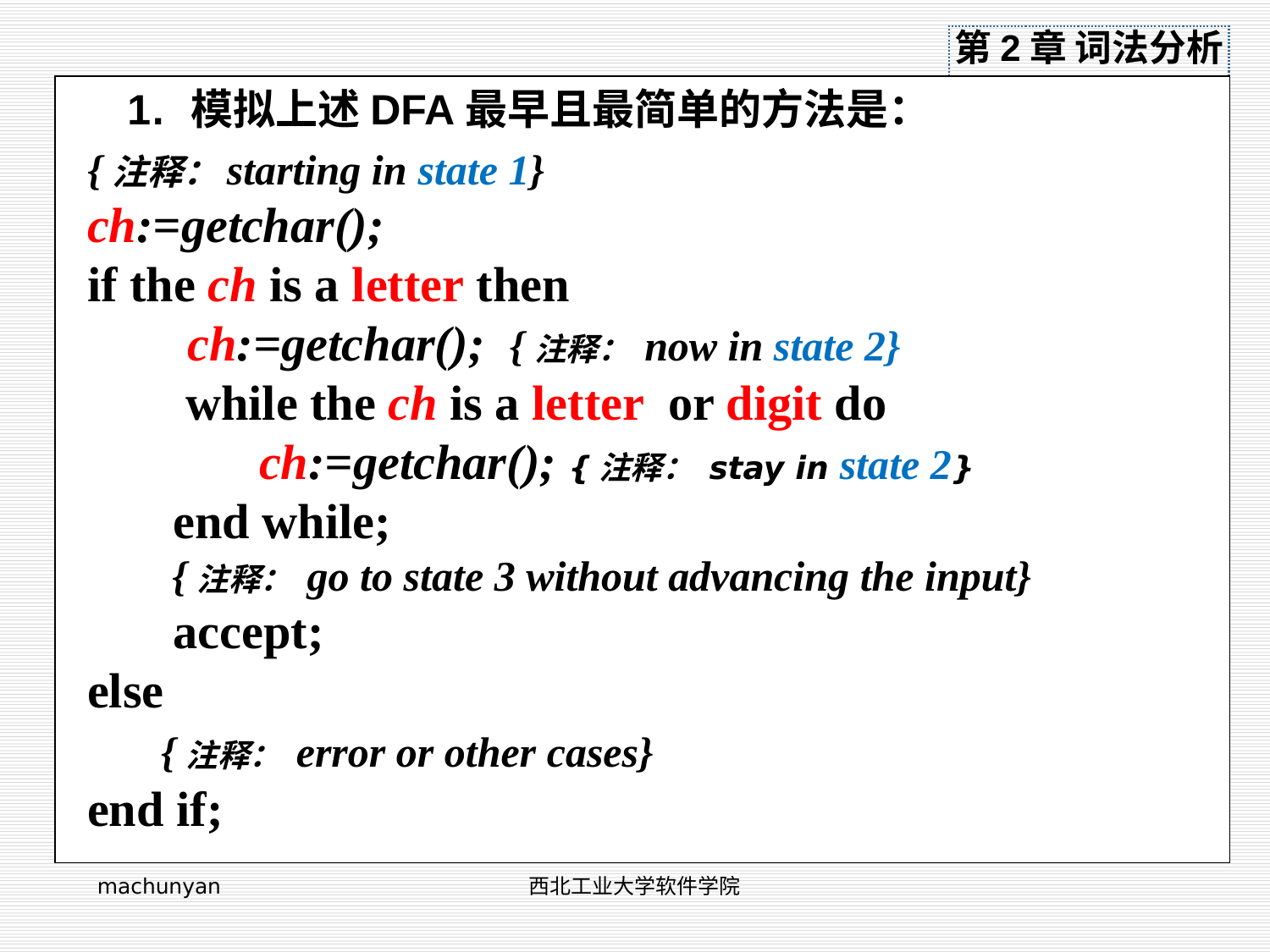

模拟上述DFA最早且最简单的方法是：
{注释：starting in state 1}
ch:=getchar();
if the ch is a letter then
	   ch:=getchar();  {注释： now in state 2}
        while the ch is a letter  or digit do
              ch:=getchar(); {注释： stay in state 2}
       end while;
        {注释： go to state 3 without advancing the input}
       accept;
else
      {注释： error or other cases}
end if;
machunyan

西北工业大学软件学院
119